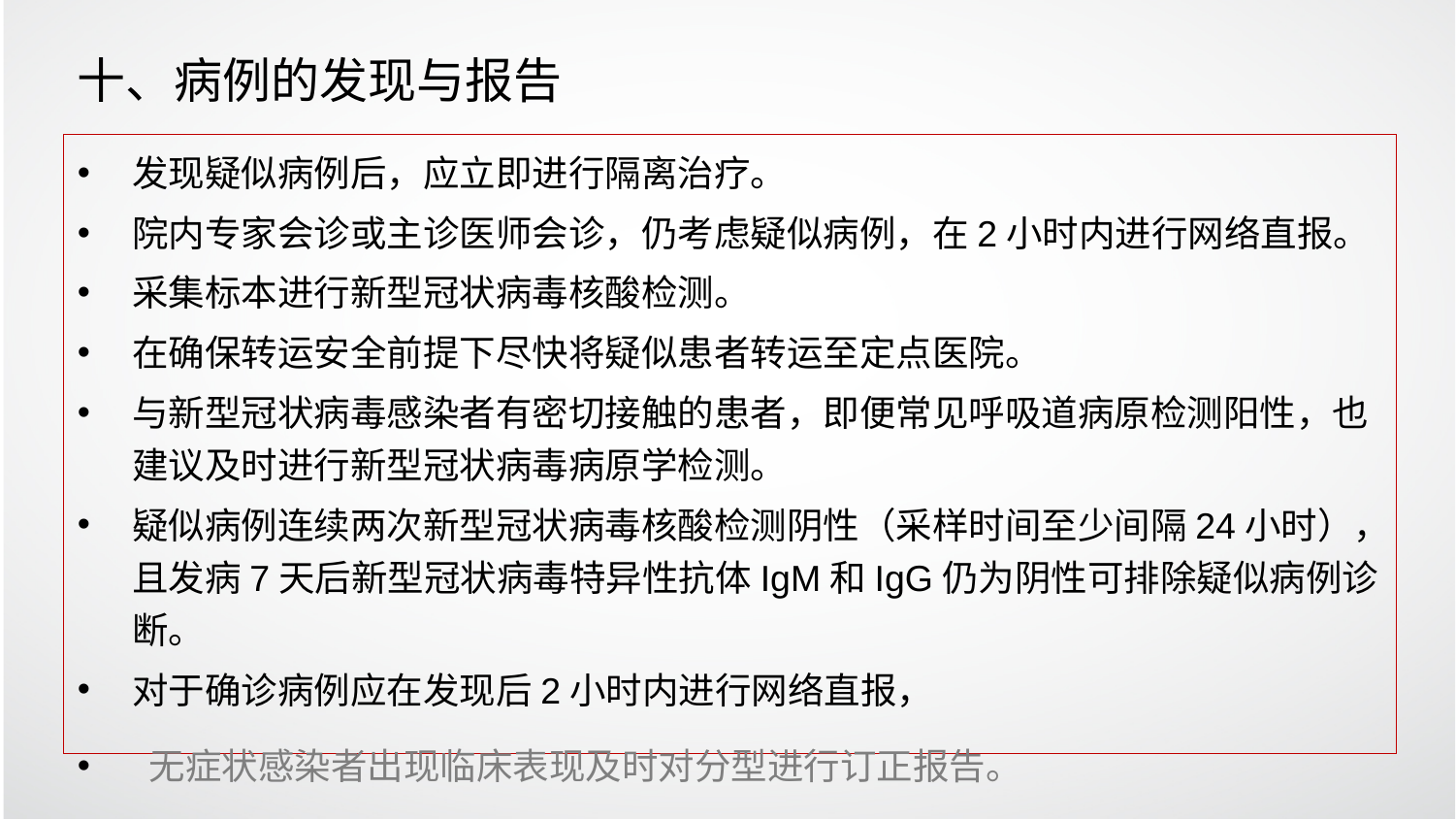

# 十、病例的发现与报告
发现疑似病例后，应立即进行隔离治疗。
院内专家会诊或主诊医师会诊，仍考虑疑似病例，在2小时内进行网络直报。
采集标本进行新型冠状病毒核酸检测。
在确保转运安全前提下尽快将疑似患者转运至定点医院。
与新型冠状病毒感染者有密切接触的患者，即便常见呼吸道病原检测阳性，也建议及时进行新型冠状病毒病原学检测。
疑似病例连续两次新型冠状病毒核酸检测阴性（采样时间至少间隔24小时），且发病7天后新型冠状病毒特异性抗体IgM和IgG仍为阴性可排除疑似病例诊断。
对于确诊病例应在发现后2小时内进行网络直报，
 无症状感染者出现临床表现及时对分型进行订正报告。